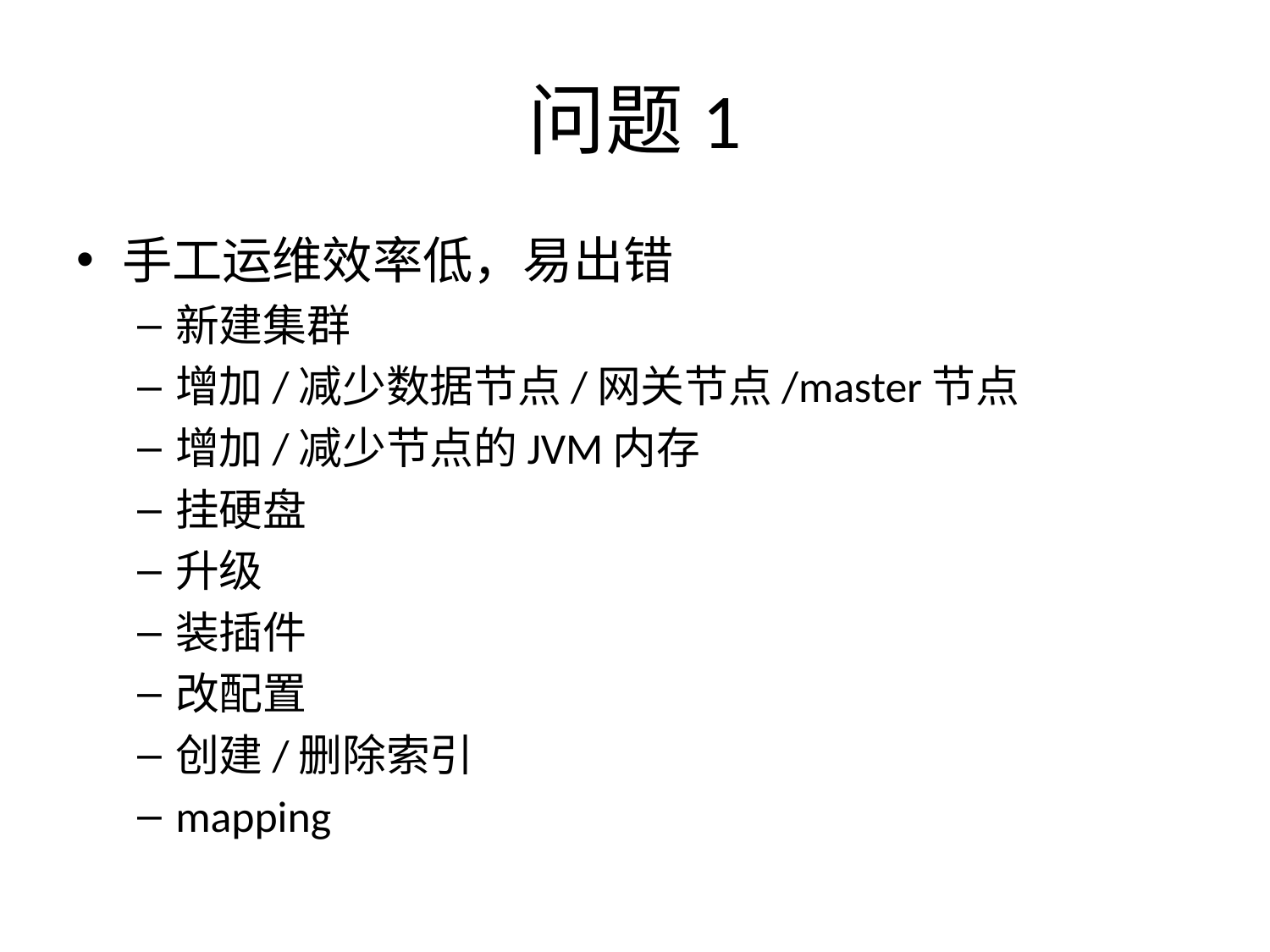

# 问题1
手工运维效率低，易出错
新建集群
增加/减少数据节点/网关节点/master节点
增加/减少节点的JVM内存
挂硬盘
升级
装插件
改配置
创建/删除索引
mapping